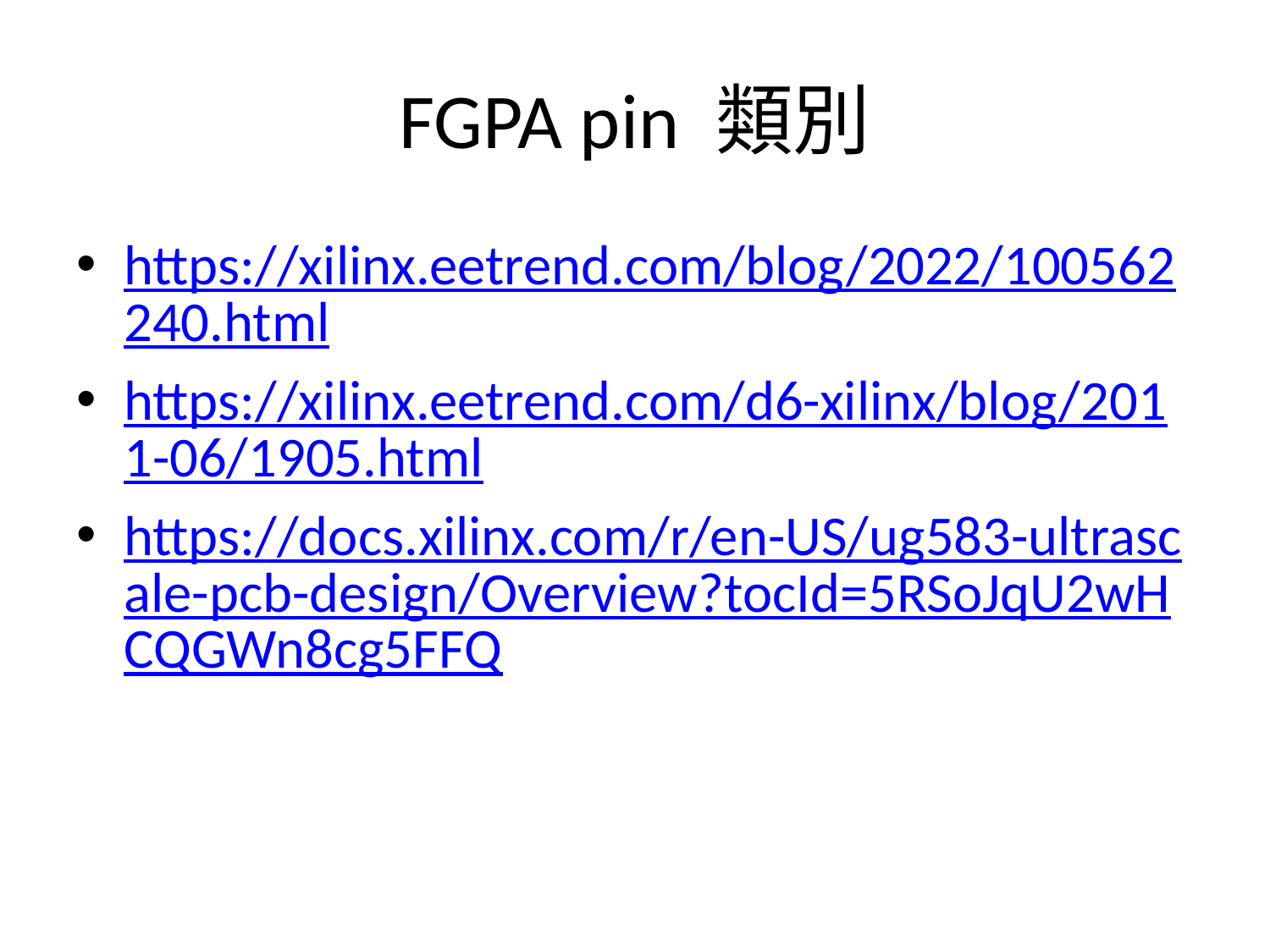

# FGPA pin 類別
https://xilinx.eetrend.com/blog/2022/100562240.html
https://xilinx.eetrend.com/d6-xilinx/blog/2011-06/1905.html
https://docs.xilinx.com/r/en-US/ug583-ultrascale-pcb-design/Overview?tocId=5RSoJqU2wHCQGWn8cg5FFQ